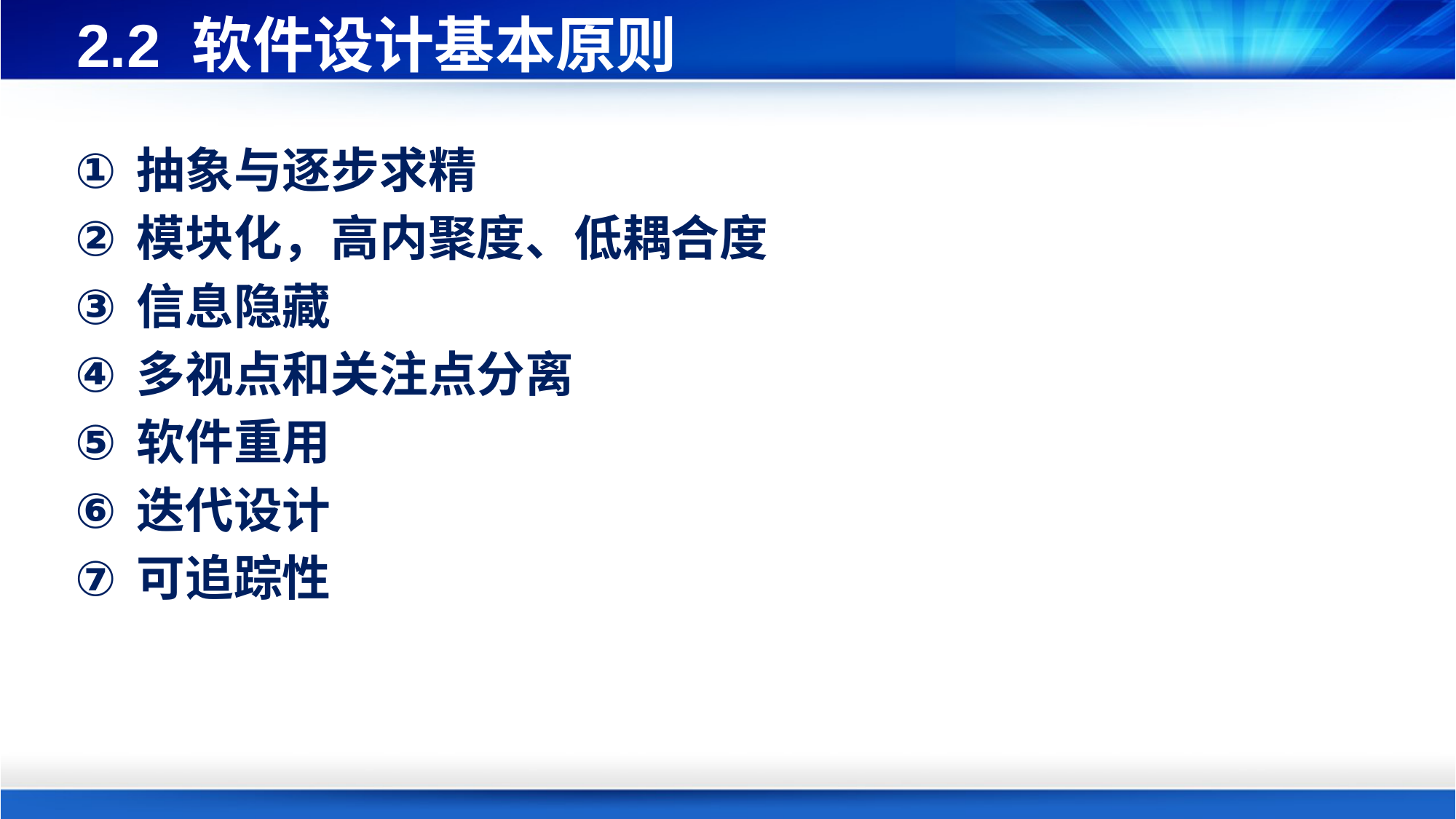

# 2.2 软件设计基本原则
抽象与逐步求精
模块化，高内聚度、低耦合度
信息隐藏
多视点和关注点分离
软件重用
迭代设计
可追踪性